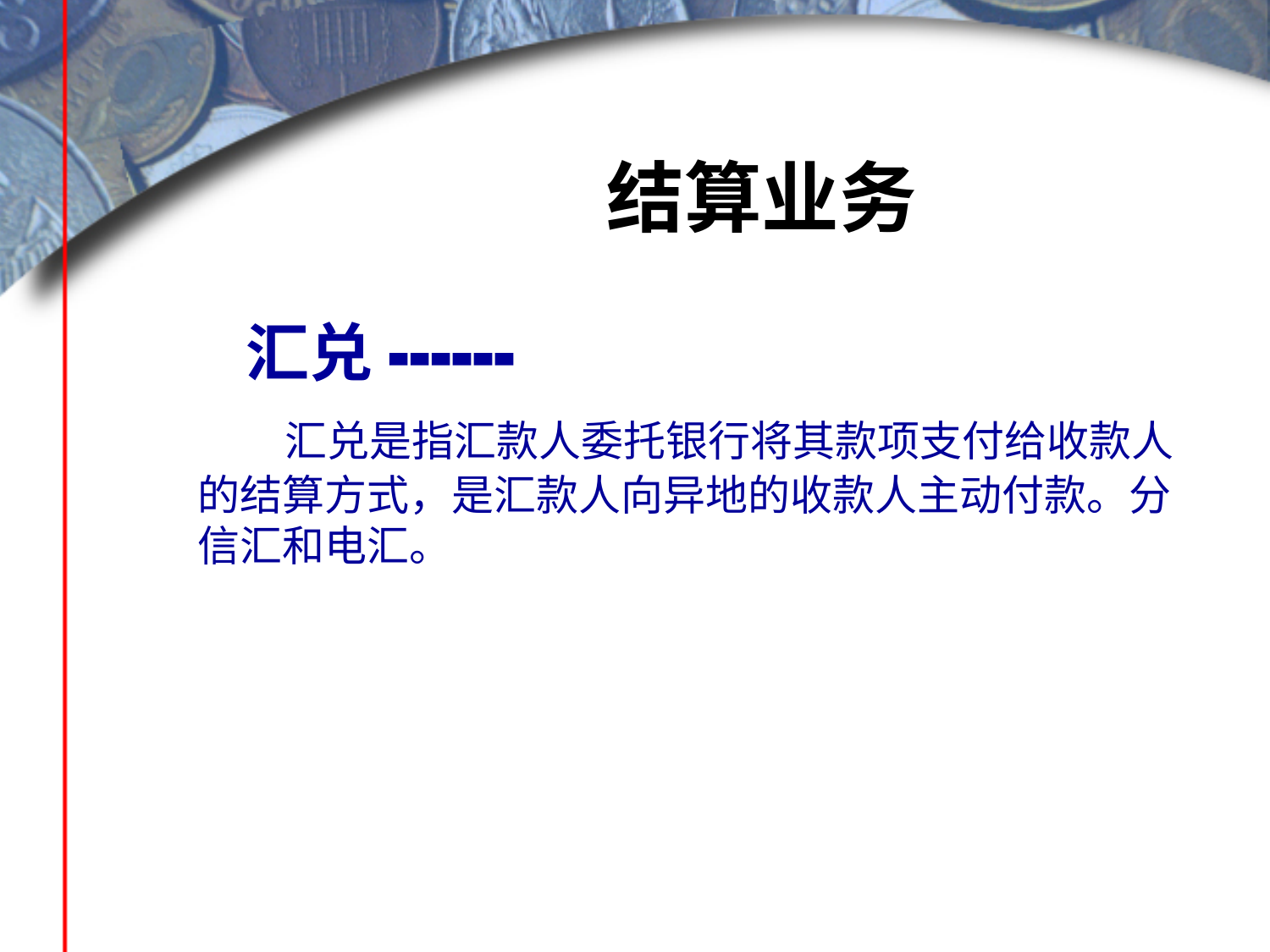

# 结算业务
汇兑------
  汇兑是指汇款人委托银行将其款项支付给收款人的结算方式，是汇款人向异地的收款人主动付款。分信汇和电汇。